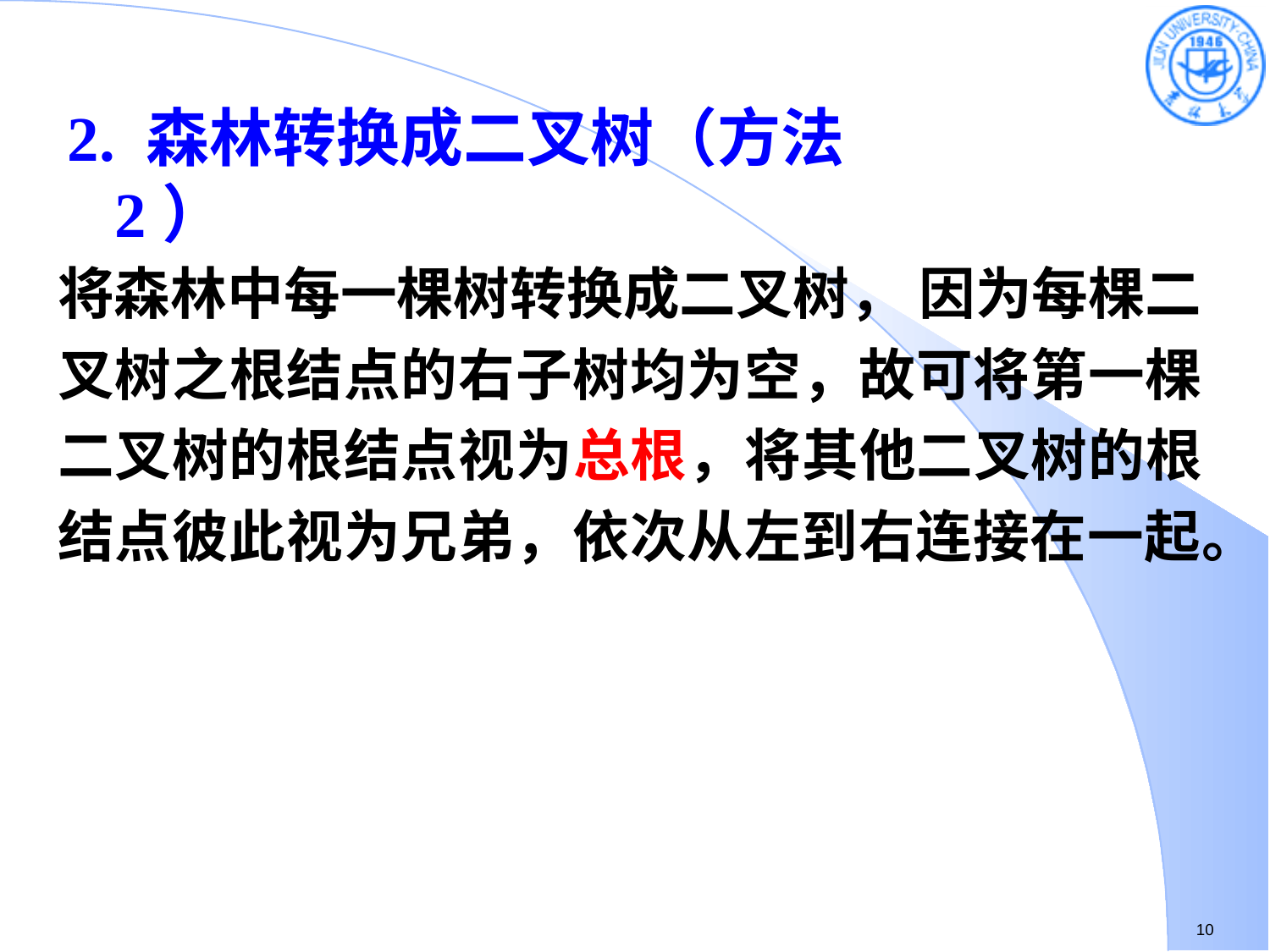

2. 森林转换成二叉树（方法2）
将森林中每一棵树转换成二叉树， 因为每棵二叉树之根结点的右子树均为空，故可将第一棵二叉树的根结点视为总根，将其他二叉树的根结点彼此视为兄弟，依次从左到右连接在一起。